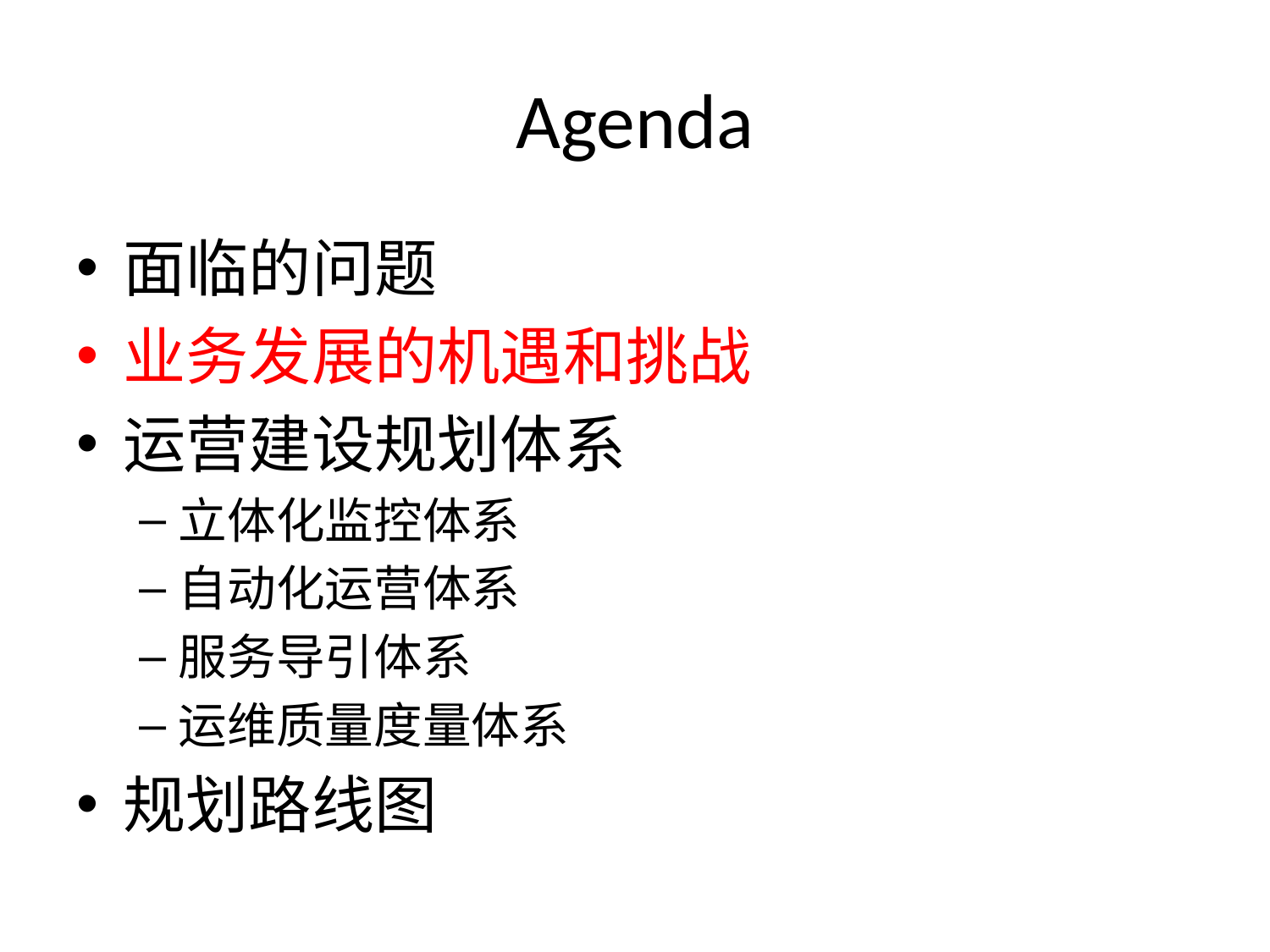

# Agenda
面临的问题
业务发展的机遇和挑战
运营建设规划体系
立体化监控体系
自动化运营体系
服务导引体系
运维质量度量体系
规划路线图